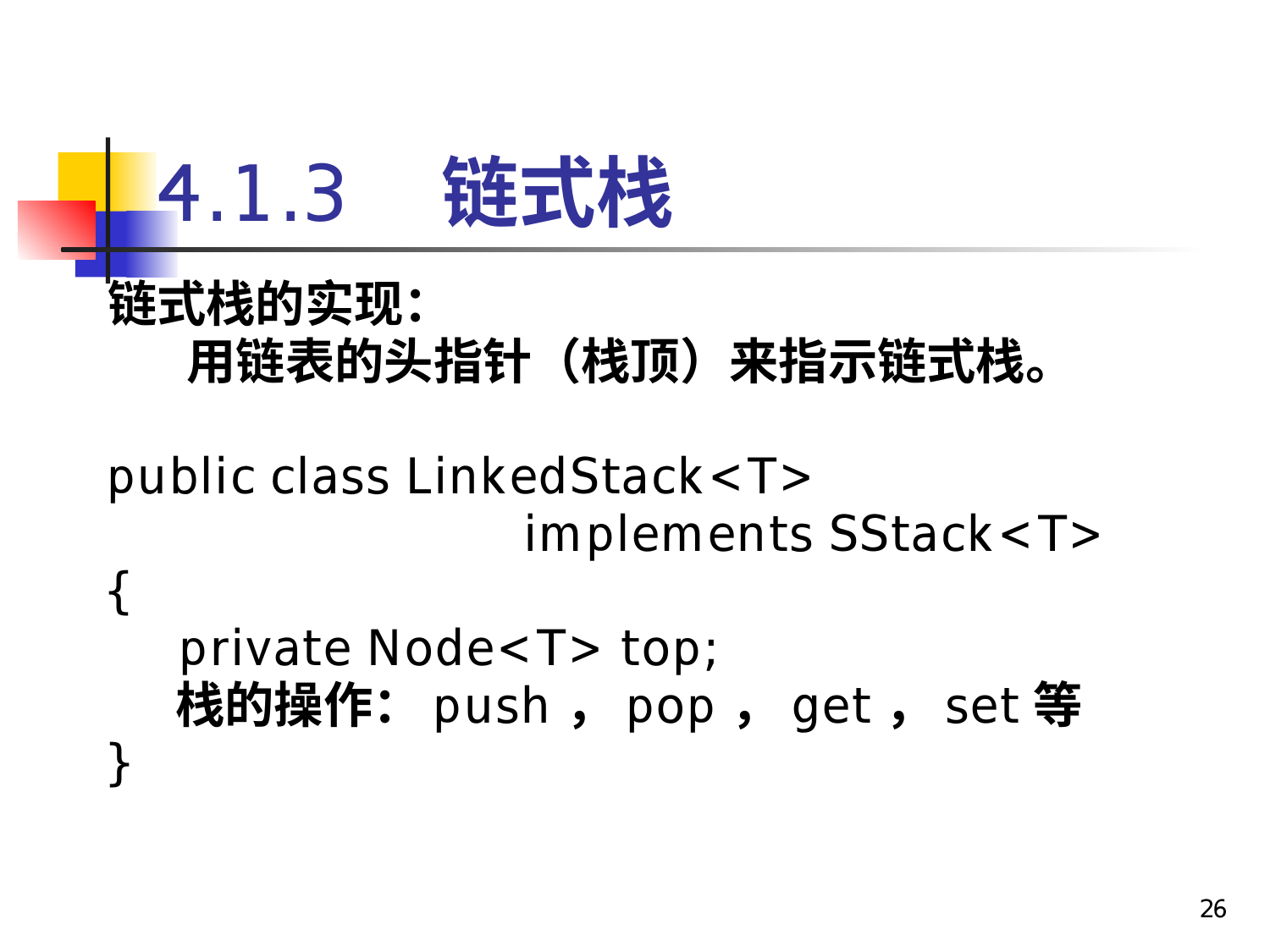

# 4.1.3   链式栈
链式栈的实现：
      用链表的头指针（栈顶）来指示链式栈。

public class LinkedStack<T>
                             implements SStack<T>
{
     private Node<T> top;
     栈的操作：push，pop，get，set等
}
26